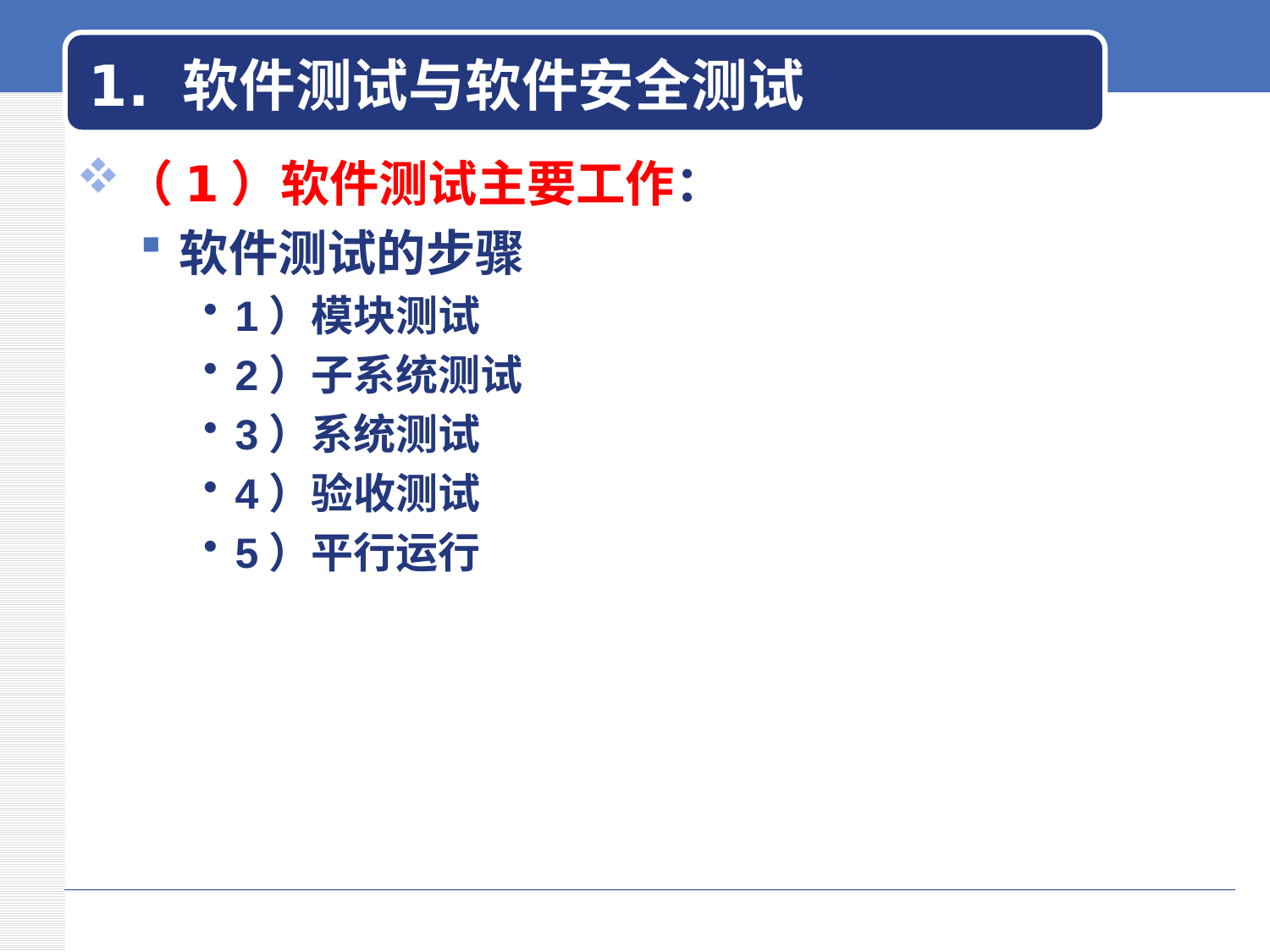

# 1. 软件测试与软件安全测试
（1）软件测试主要工作：
软件测试的步骤
1）模块测试
2）子系统测试
3）系统测试
4）验收测试
5）平行运行